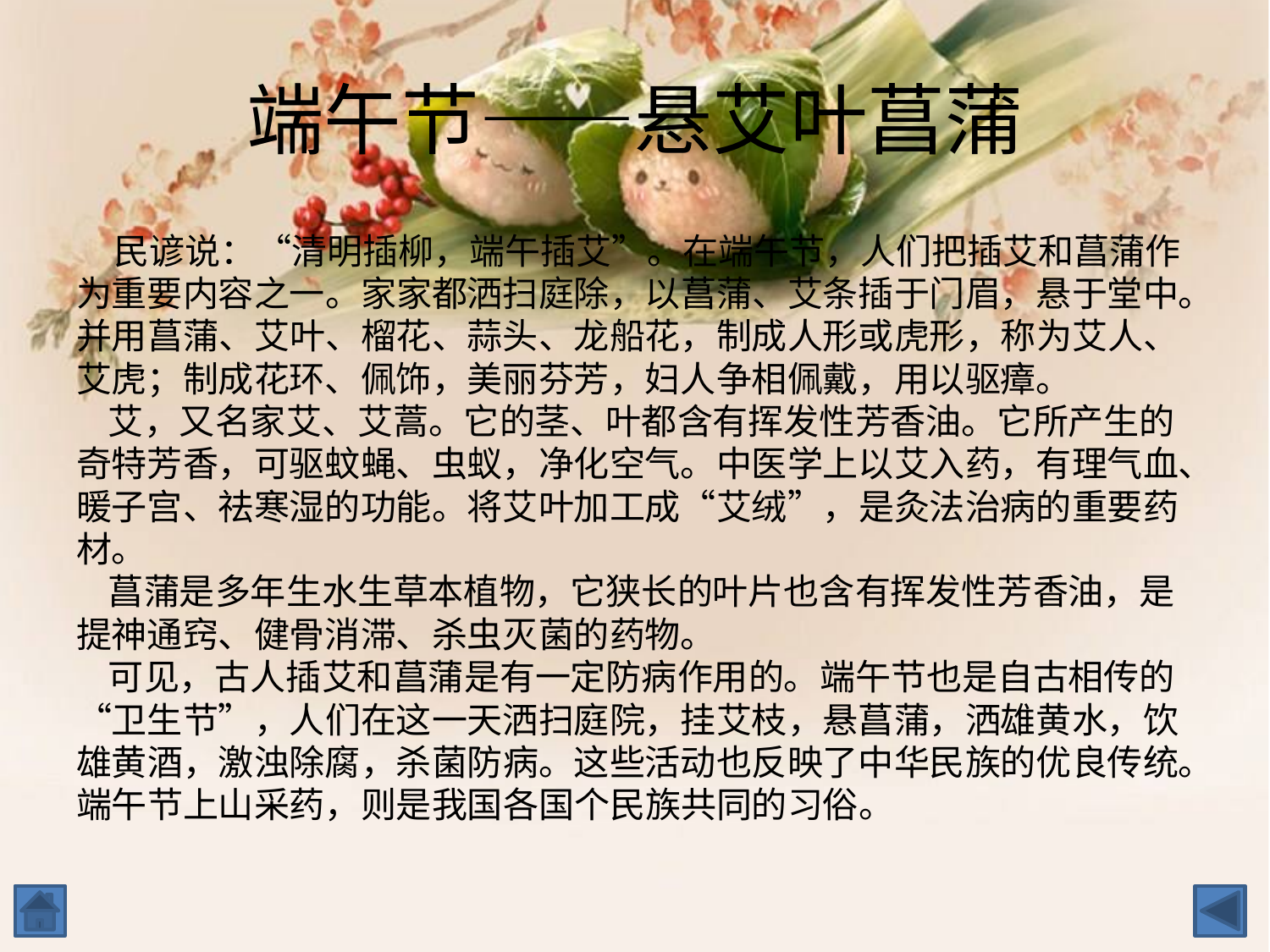

# 端午节——悬艾叶菖蒲
    民谚说：“清明插柳，端午插艾”。在端午节，人们把插艾和菖蒲作为重要内容之一。家家都洒扫庭除，以菖蒲、艾条插于门眉，悬于堂中。并用菖蒲、艾叶、榴花、蒜头、龙船花，制成人形或虎形，称为艾人、艾虎；制成花环、佩饰，美丽芬芳，妇人争相佩戴，用以驱瘴。
    艾，又名家艾、艾蒿。它的茎、叶都含有挥发性芳香油。它所产生的奇特芳香，可驱蚊蝇、虫蚁，净化空气。中医学上以艾入药，有理气血、暖子宫、祛寒湿的功能。将艾叶加工成“艾绒”，是灸法治病的重要药材。
    菖蒲是多年生水生草本植物，它狭长的叶片也含有挥发性芳香油，是提神通窍、健骨消滞、杀虫灭菌的药物。
    可见，古人插艾和菖蒲是有一定防病作用的。端午节也是自古相传的“卫生节”，人们在这一天洒扫庭院，挂艾枝，悬菖蒲，洒雄黄水，饮雄黄酒，激浊除腐，杀菌防病。这些活动也反映了中华民族的优良传统。端午节上山采药，则是我国各国个民族共同的习俗。